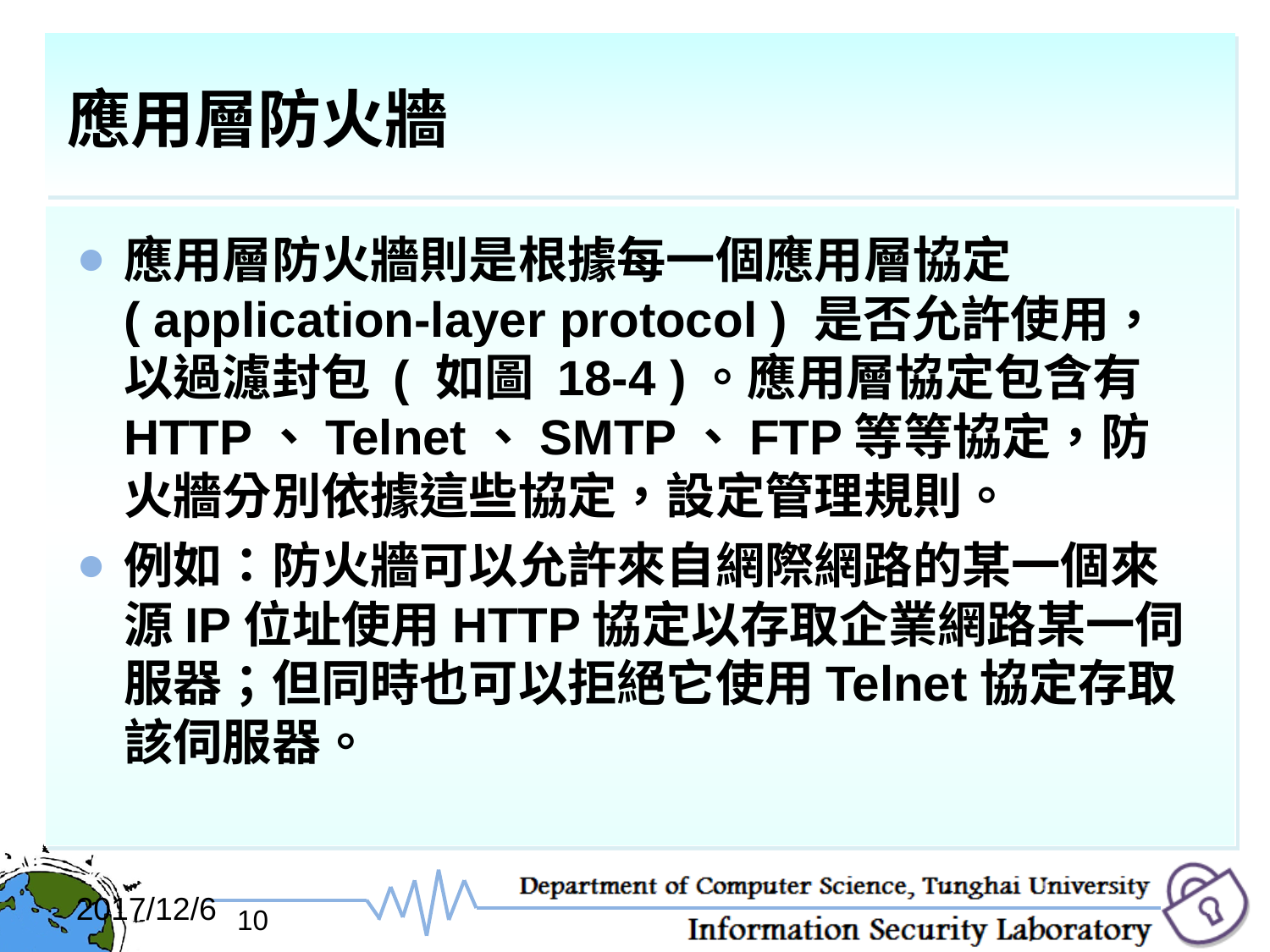

# 應用層防火牆
應用層防火牆則是根據每一個應用層協定 ( application-layer protocol ) 是否允許使用，以過濾封包 ( 如圖 18-4 )。應用層協定包含有HTTP、Telnet、SMTP、FTP等等協定，防火牆分別依據這些協定，設定管理規則。
例如：防火牆可以允許來自網際網路的某一個來源IP位址使用HTTP協定以存取企業網路某一伺服器；但同時也可以拒絕它使用Telnet協定存取該伺服器。
2017/12/6
10